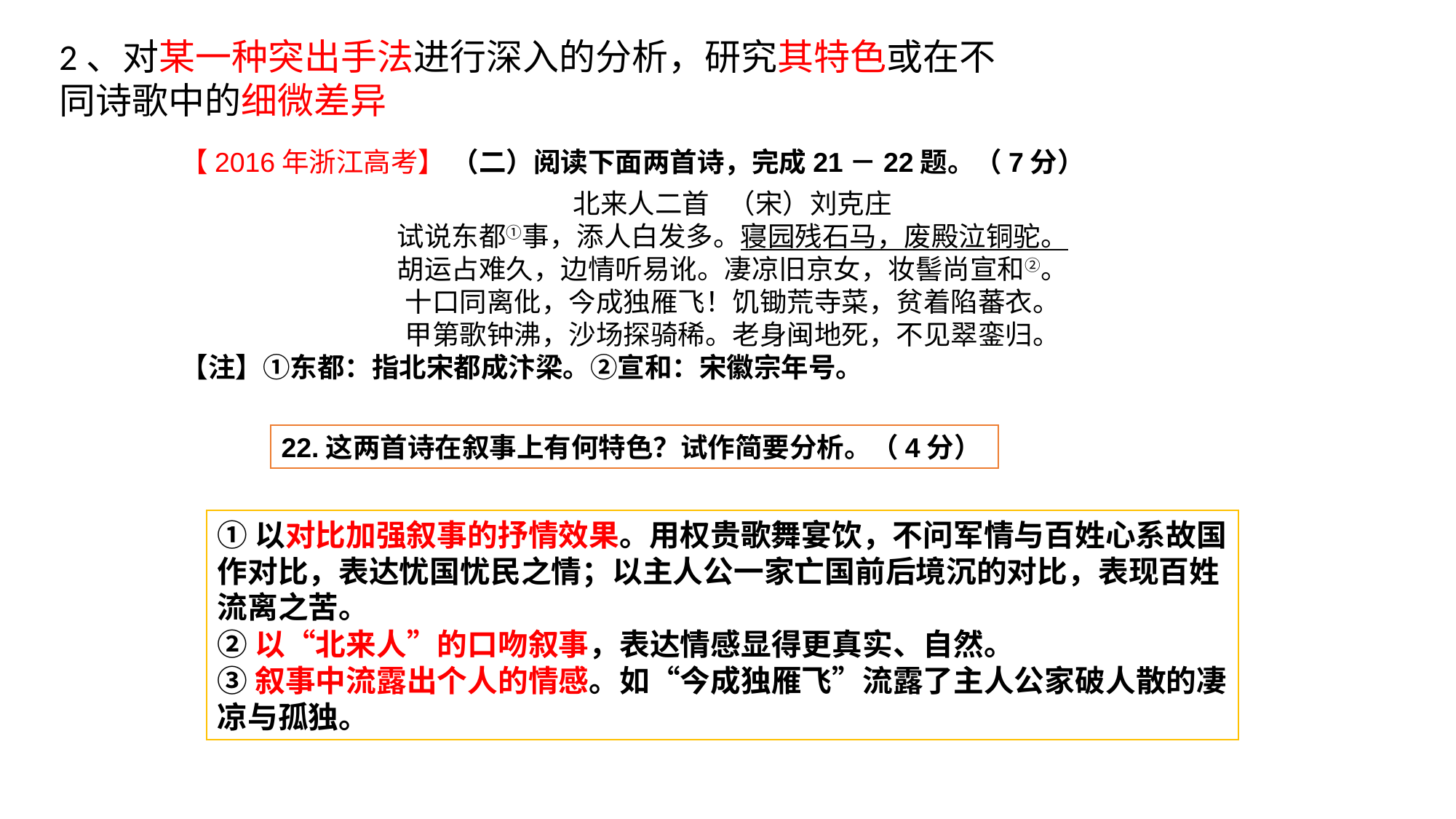

2、对某一种突出手法进行深入的分析，研究其特色或在不同诗歌中的细微差异
【2016年浙江高考】 （二）阅读下面两首诗，完成21－22题。（7分）
北来人二首   （宋）刘克庄
试说东都①事，添人白发多。寝园残石马，废殿泣铜驼。
胡运占难久，边情听易讹。凄凉旧京女，妆髻尚宣和②。
十口同离仳，今成独雁飞！饥锄荒寺菜，贫着陷蕃衣。
甲第歌钟沸，沙场探骑稀。老身闽地死，不见翠銮归。
【注】①东都：指北宋都成汴梁。②宣和：宋徽宗年号。
22.这两首诗在叙事上有何特色？试作简要分析。（4分）
①以对比加强叙事的抒情效果。用权贵歌舞宴饮，不问军情与百姓心系故国作对比，表达忧国忧民之情；以主人公一家亡国前后境沉的对比，表现百姓流离之苦。
②以“北来人”的口吻叙事，表达情感显得更真实、自然。
③叙事中流露出个人的情感。如“今成独雁飞”流露了主人公家破人散的凄凉与孤独。